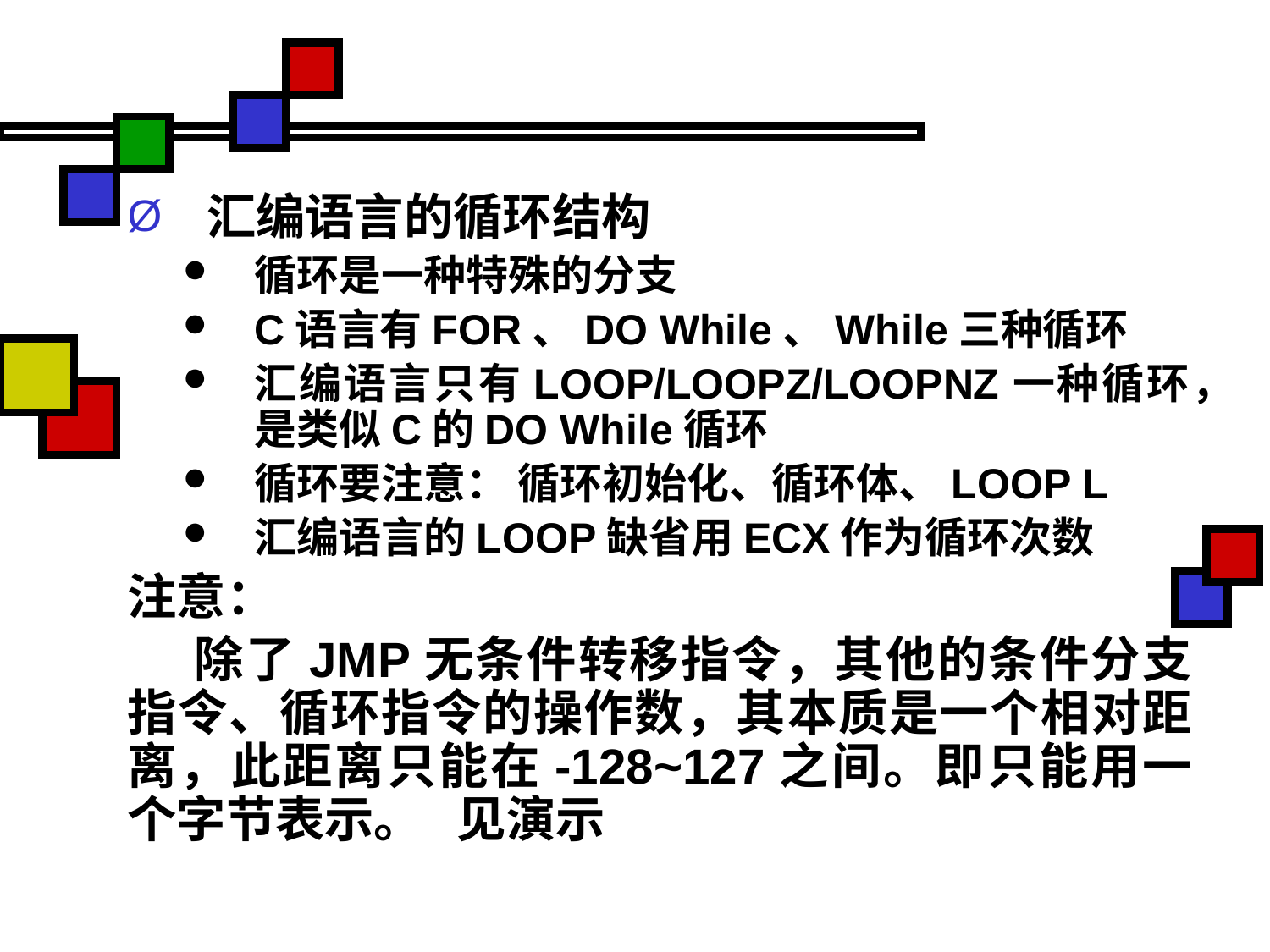

#
汇编语言的循环结构
循环是一种特殊的分支
C语言有FOR、DO While、While三种循环
汇编语言只有LOOP/LOOPZ/LOOPNZ一种循环，是类似C的DO While循环
循环要注意： 循环初始化、循环体、LOOP L
汇编语言的LOOP缺省用ECX作为循环次数
注意：
    除了JMP无条件转移指令，其他的条件分支指令、循环指令的操作数，其本质是一个相对距离，此距离只能在-128~127之间。即只能用一个字节表示。   见演示